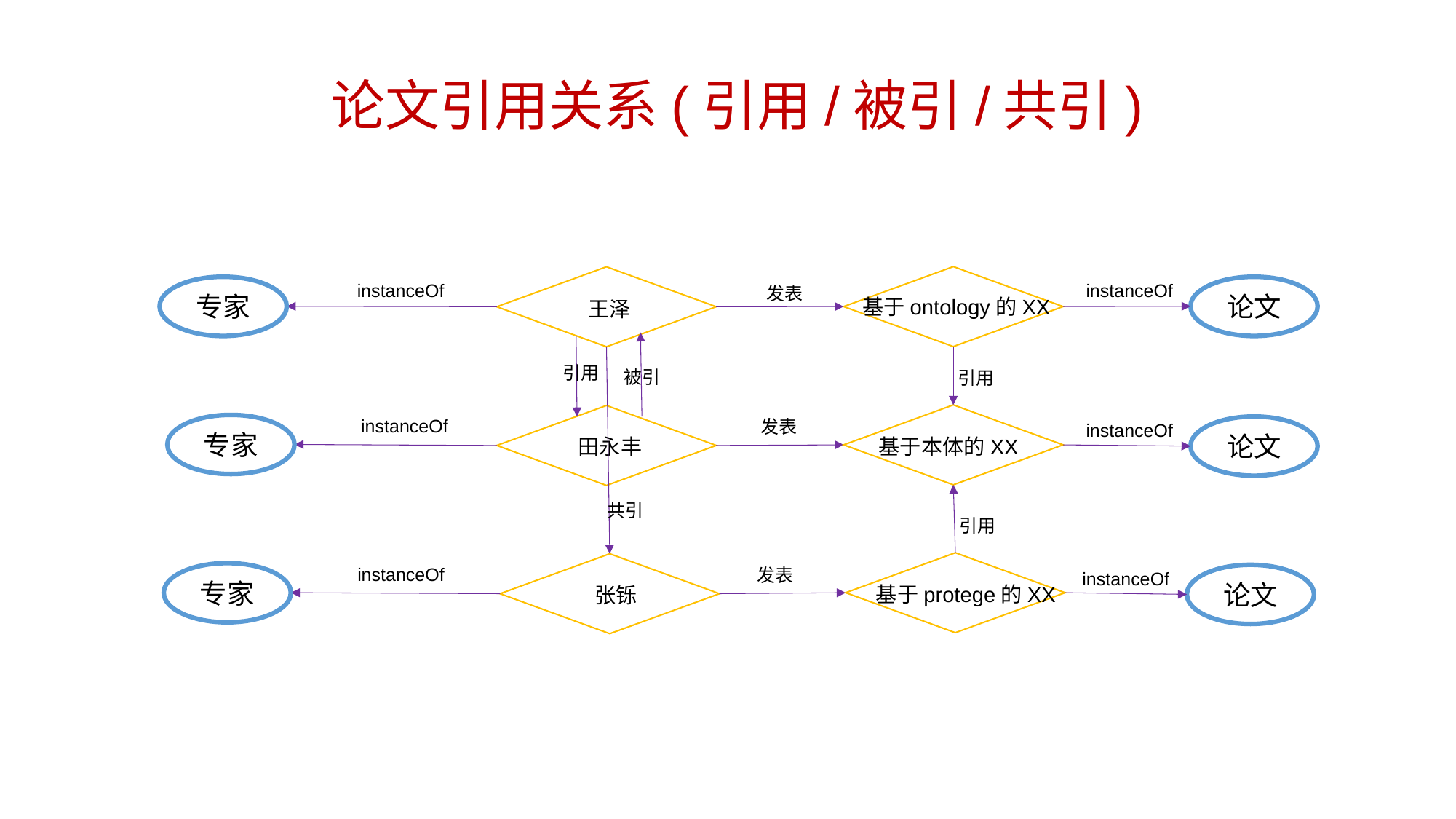

论文引用关系(引用/被引/共引)

基于ontology的XX

王泽
instanceOf
instanceOf
专家
发表
论文
引用
被引
引用

基于本体的XX

田永丰
instanceOf
发表
instanceOf
专家
论文
共引
引用

基于protege的XX

  张铄
instanceOf
发表
instanceOf
专家
论文